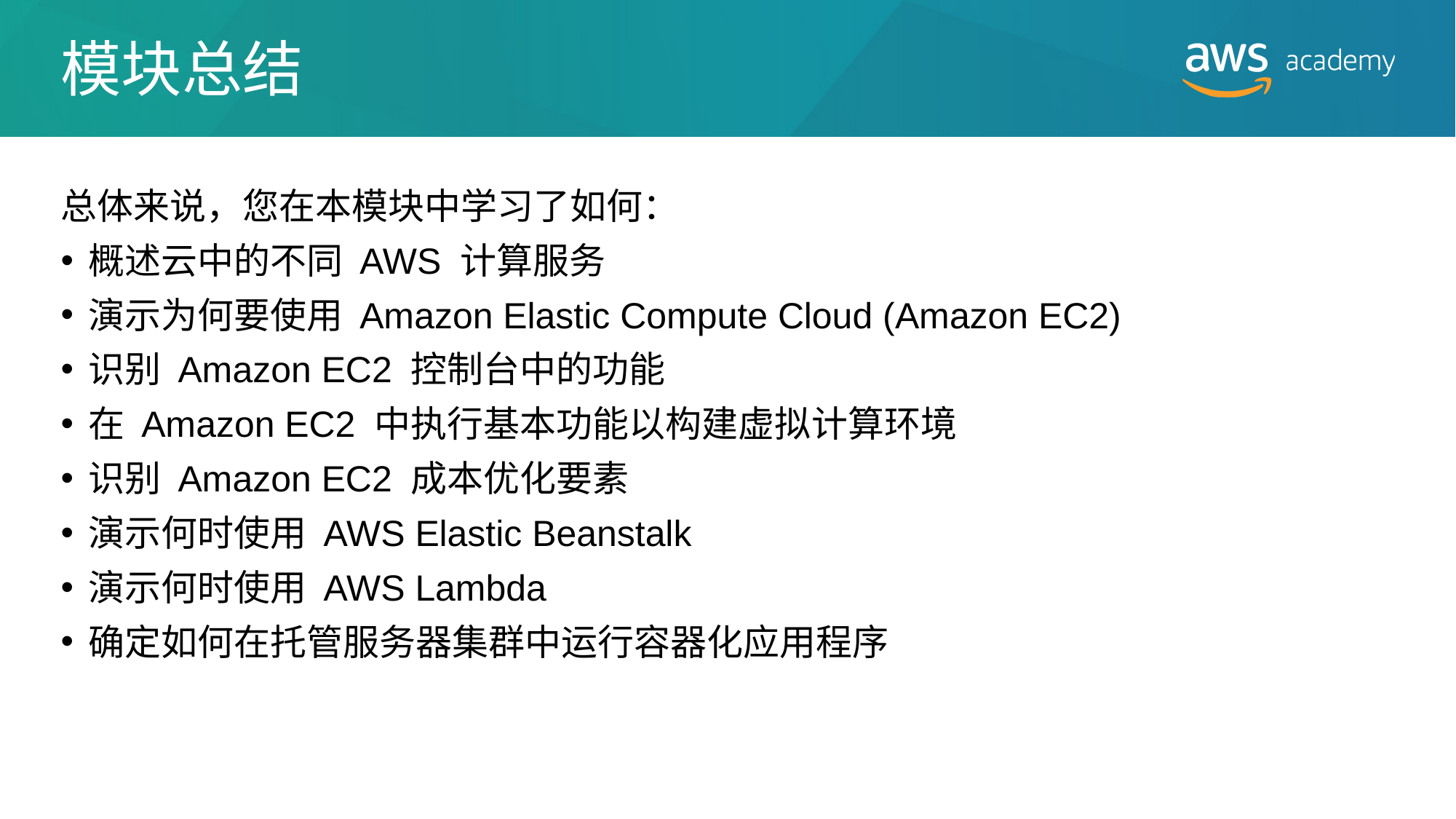

# 模块总结
总体来说，您在本模块中学习了如何：
概述云中的不同 AWS 计算服务
演示为何要使用 Amazon Elastic Compute Cloud (Amazon EC2)
识别 Amazon EC2 控制台中的功能
在 Amazon EC2 中执行基本功能以构建虚拟计算环境
识别 Amazon EC2 成本优化要素
演示何时使用 AWS Elastic Beanstalk
演示何时使用 AWS Lambda
确定如何在托管服务器集群中运行容器化应用程序